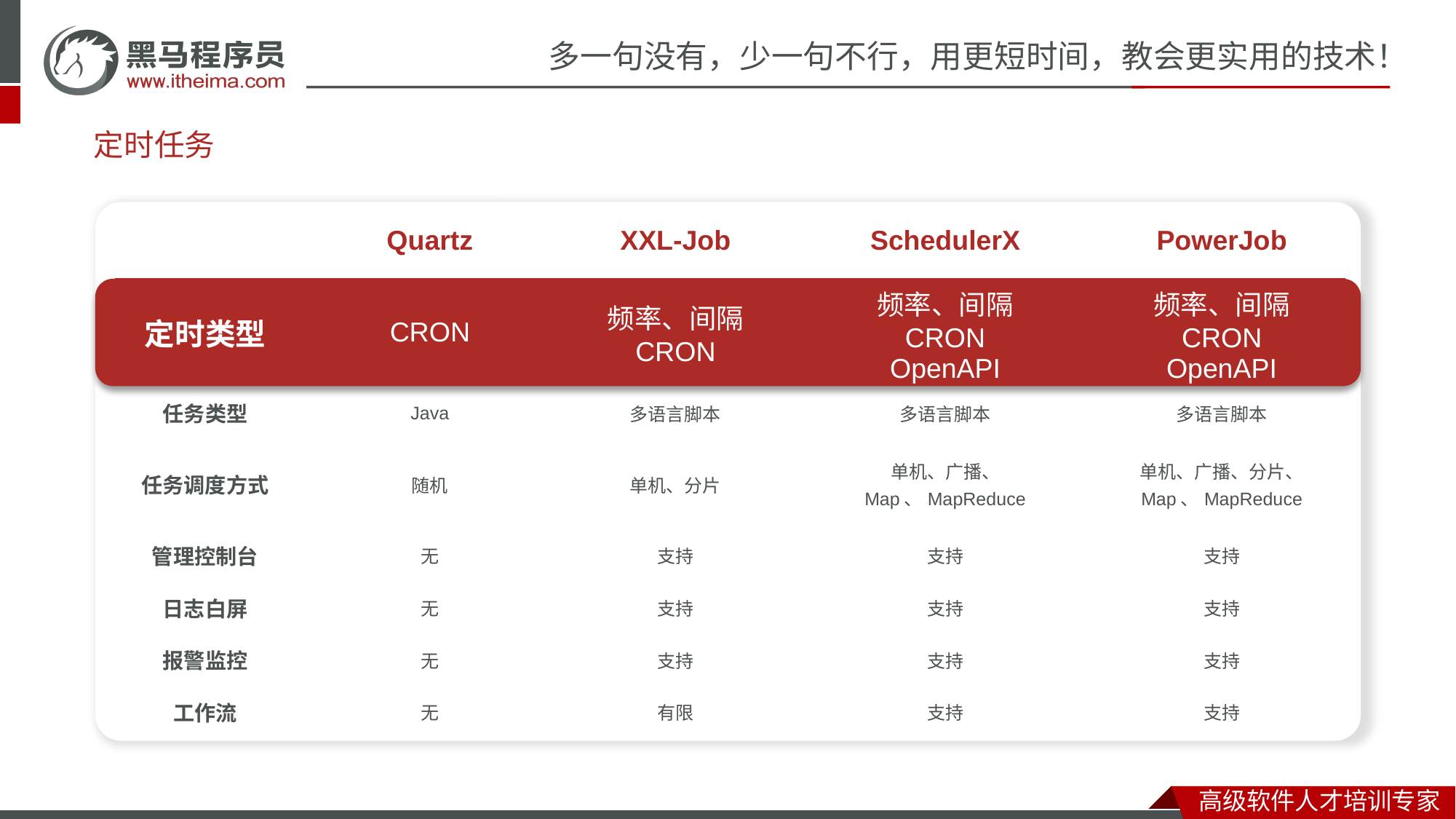

定时任务

|  | Quartz | XXL-Job | SchedulerX | PowerJob |
| --- | --- | --- | --- | --- |
| 定时类型 | CRON | 频率、间隔 CRON | 频率、间隔 CRON OpenAPI | 频率、间隔 CRON OpenAPI |
| 任务类型 | Java | 多语言脚本 | 多语言脚本 | 多语言脚本 |
| 任务调度方式 | 随机 | 单机、分片 | 单机、广播、 Map、MapReduce | 单机、广播、分片、 Map、MapReduce |
| 管理控制台 | 无 | 支持 | 支持 | 支持 |
| 日志白屏 | 无 | 支持 | 支持 | 支持 |
| 报警监控 | 无 | 支持 | 支持 | 支持 |
| 工作流 | 无 | 有限 | 支持 | 支持 |